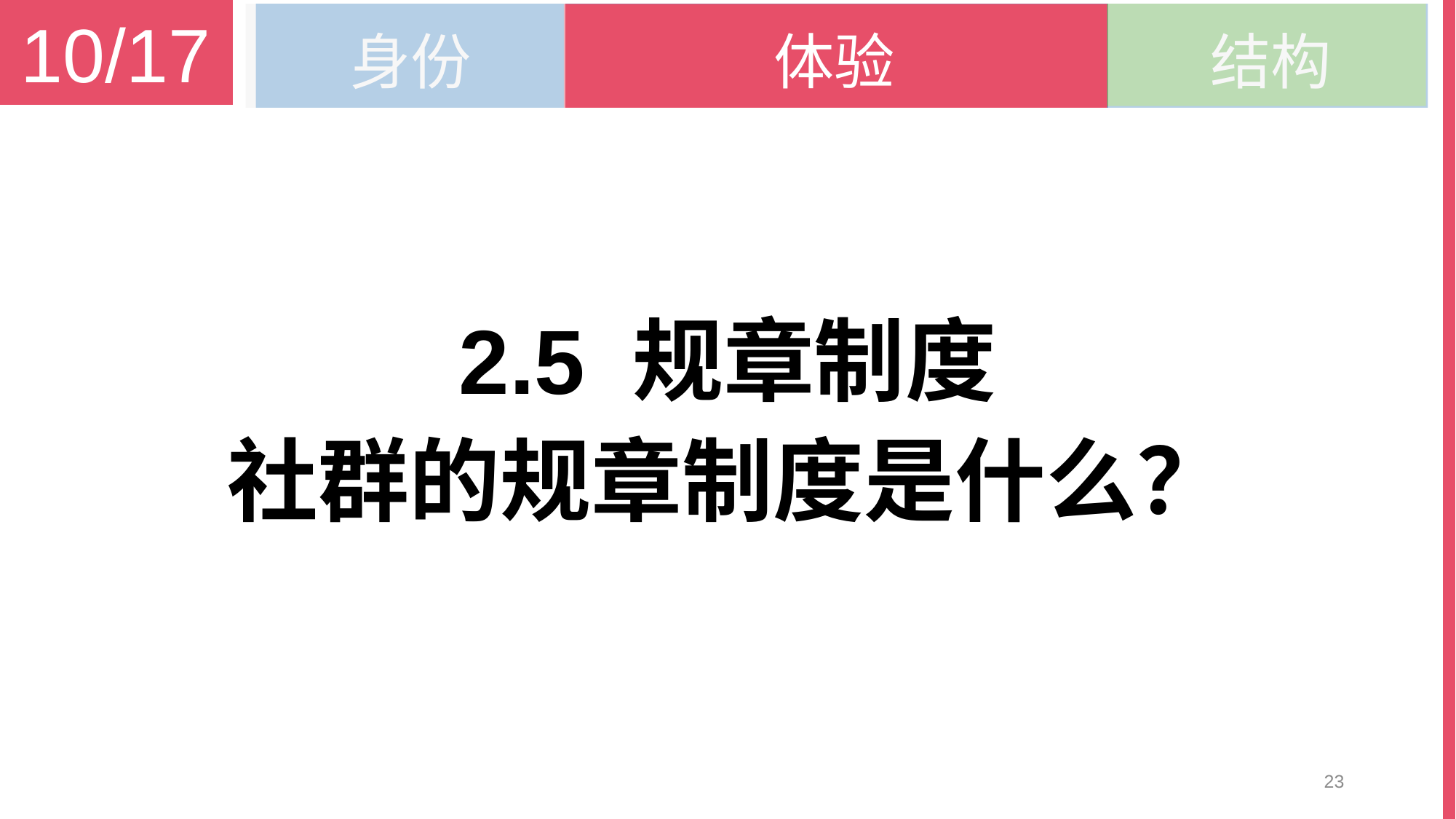

10/17

结构
身份
体验

# 2.5 规章制度
社群的规章制度是什么？
23